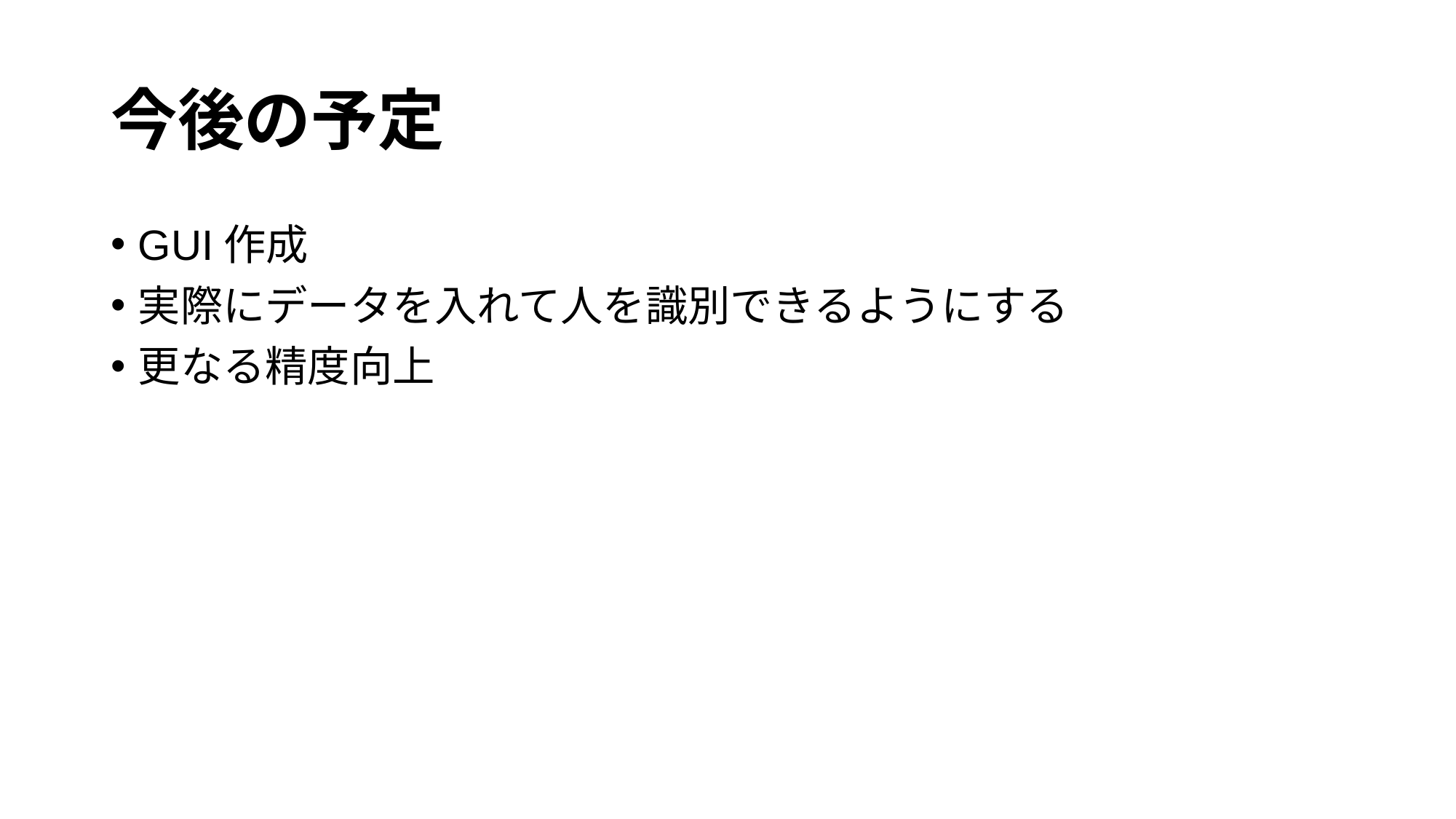

# 今後の予定
GUI作成
実際にデータを入れて人を識別できるようにする
更なる精度向上